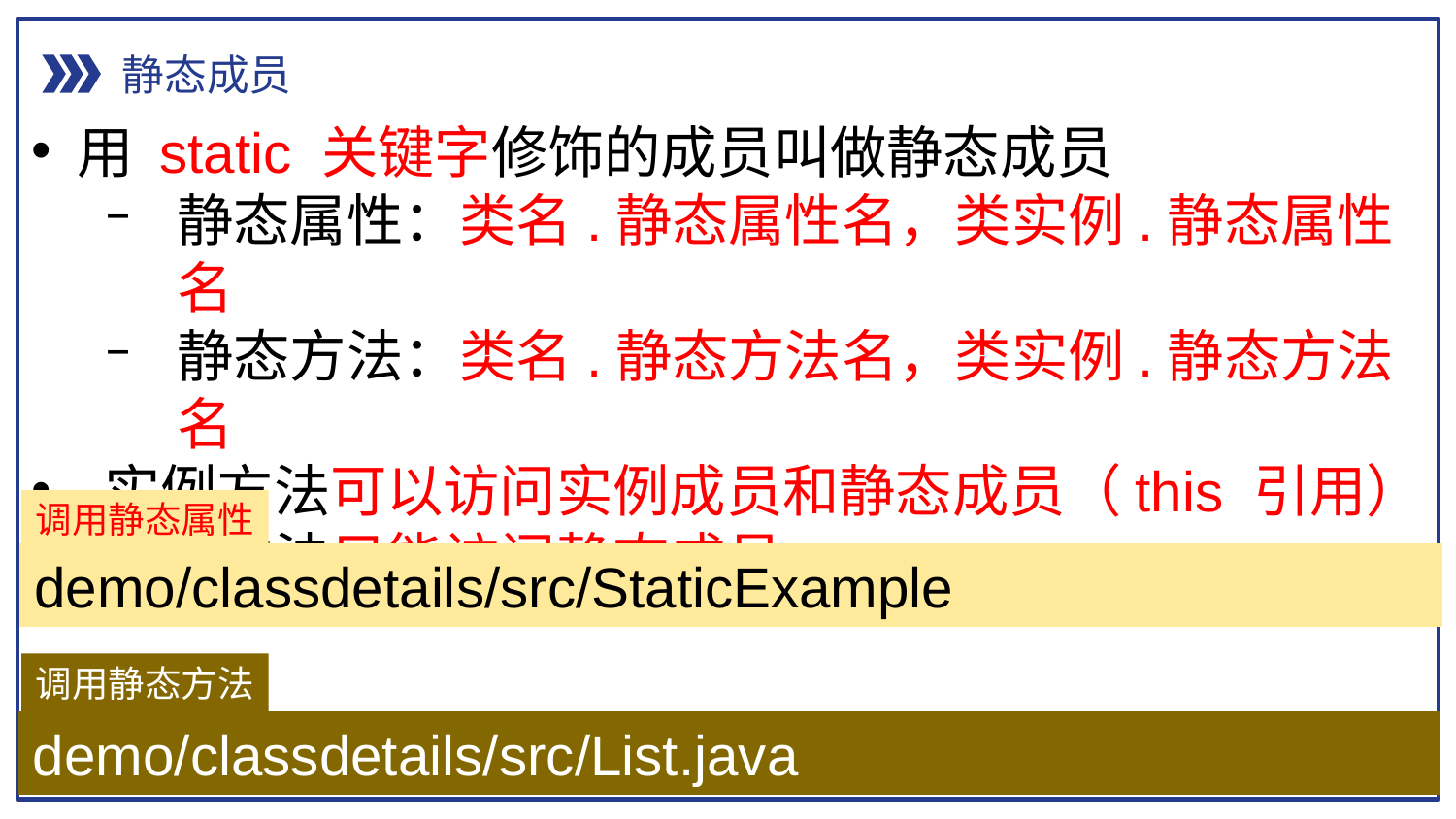

静态成员

用 static 关键字修饰的成员叫做静态成员
静态属性：类名.静态属性名，类实例.静态属性名
静态方法：类名.静态方法名，类实例.静态方法名
实例方法可以访问实例成员和静态成员（this 引用）
静态方法只能访问静态成员
调用静态属性
demo/classdetails/src/StaticExample
调用静态方法
demo/classdetails/src/List.java